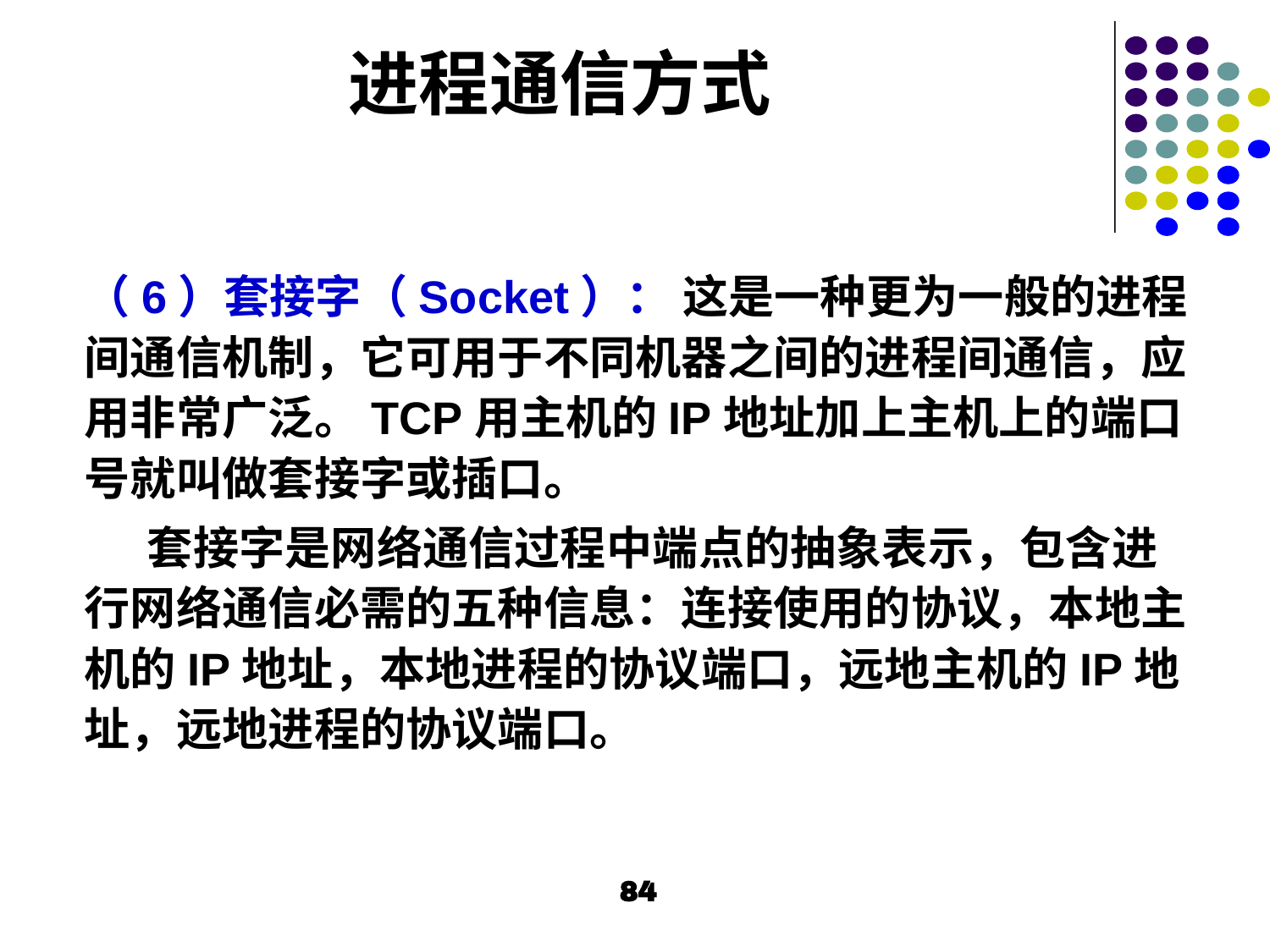

进程通信方式
（6）套接字（Socket）： 这是一种更为一般的进程间通信机制，它可用于不同机器之间的进程间通信，应用非常广泛。TCP用主机的IP地址加上主机上的端口号就叫做套接字或插口。
     套接字是网络通信过程中端点的抽象表示，包含进行网络通信必需的五种信息：连接使用的协议，本地主机的IP地址，本地进程的协议端口，远地主机的IP地址，远地进程的协议端口。

84